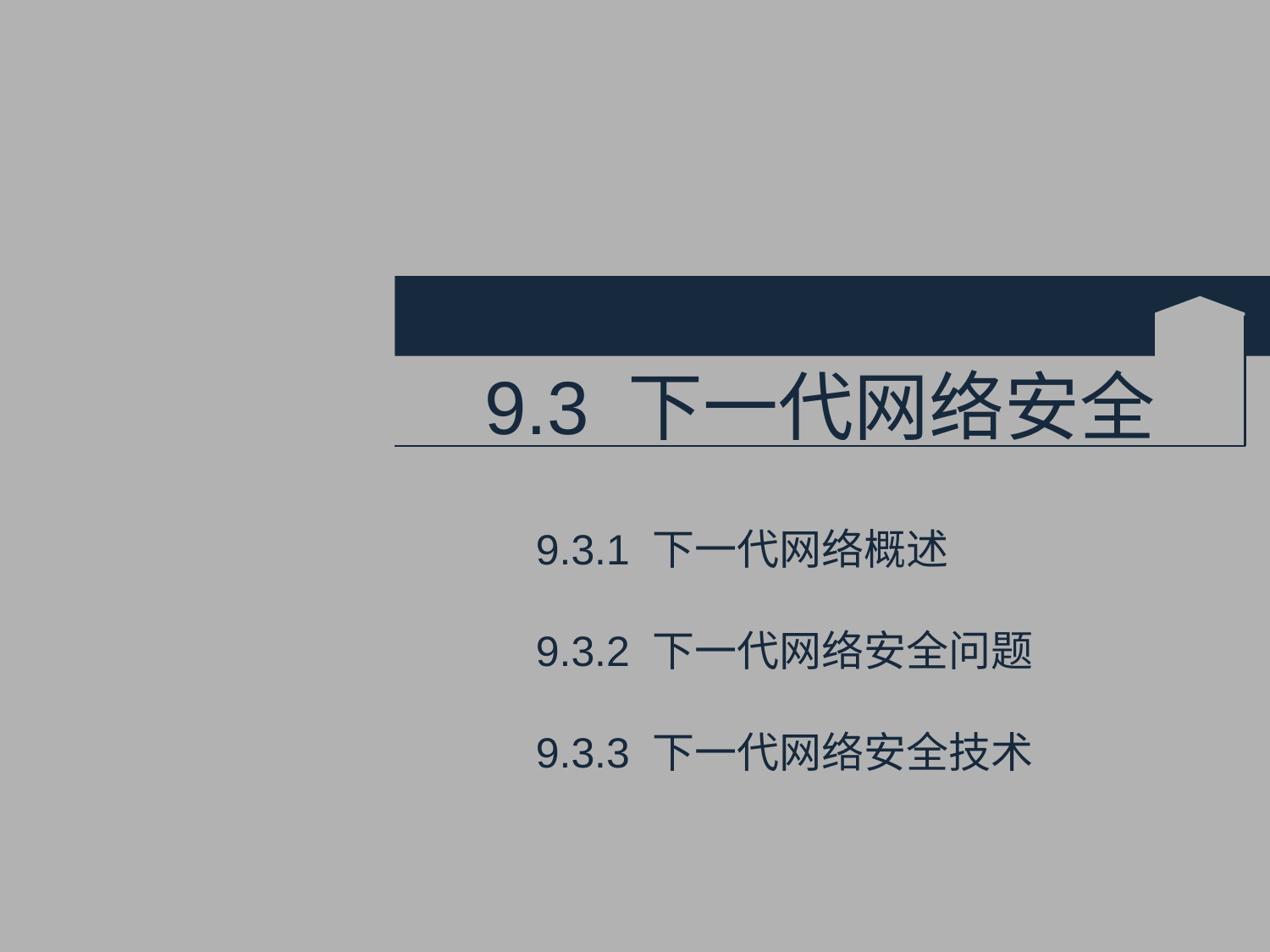

# 9.3 下一代网络安全
9.3.1 下一代网络概述

9.3.2 下一代网络安全问题

9.3.3 下一代网络安全技术